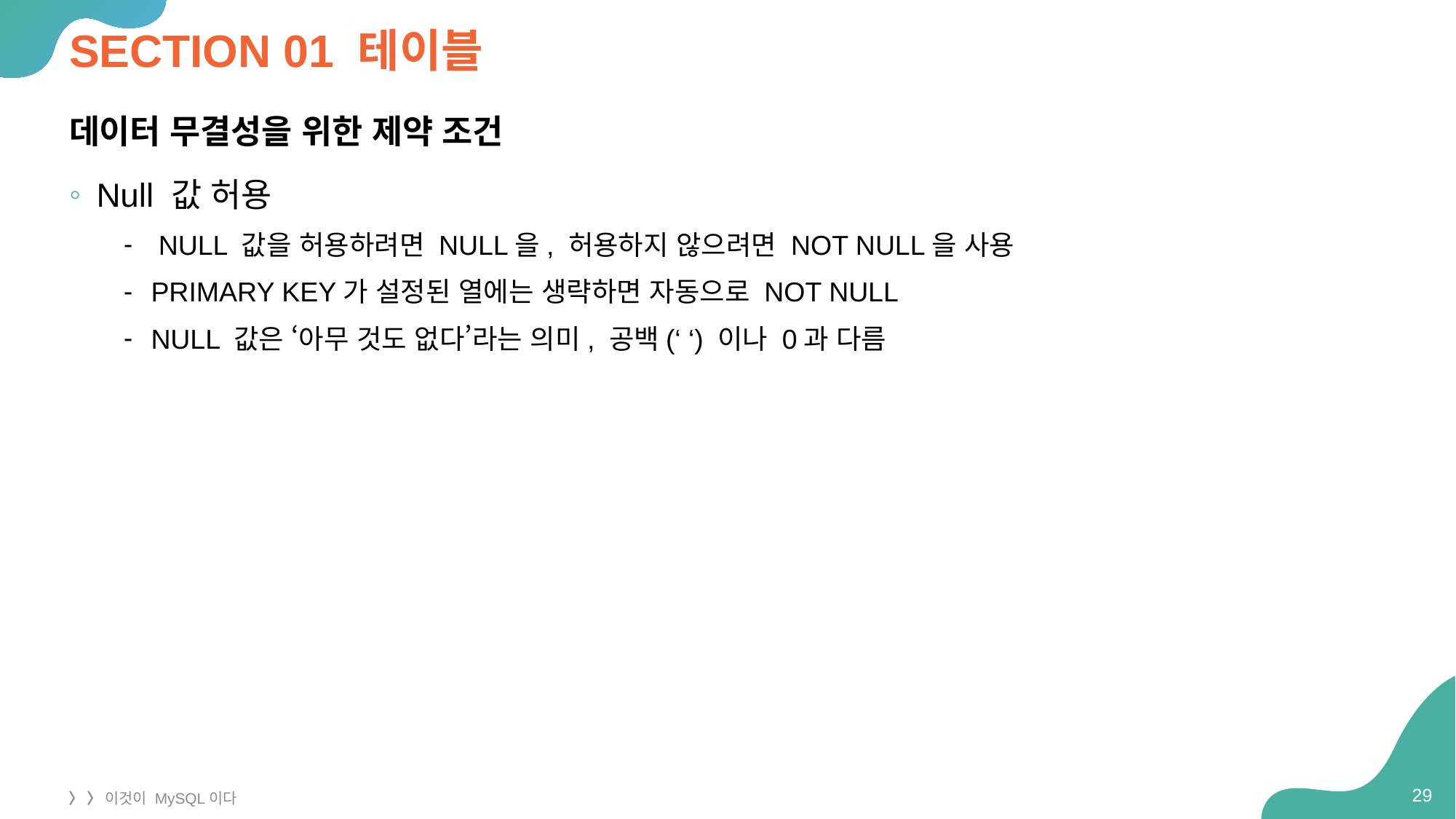

# SECTION 01 테이블
데이터 무결성을 위한 제약 조건
Null 값 허용
 NULL 값을 허용하려면 NULL을, 허용하지 않으려면 NOT NULL을 사용
PRIMARY KEY가 설정된 열에는 생략하면 자동으로 NOT NULL
NULL 값은 ‘아무 것도 없다’라는 의미, 공백(‘ ‘) 이나 0과 다름

29
〉 〉 이것이 MySQL이다